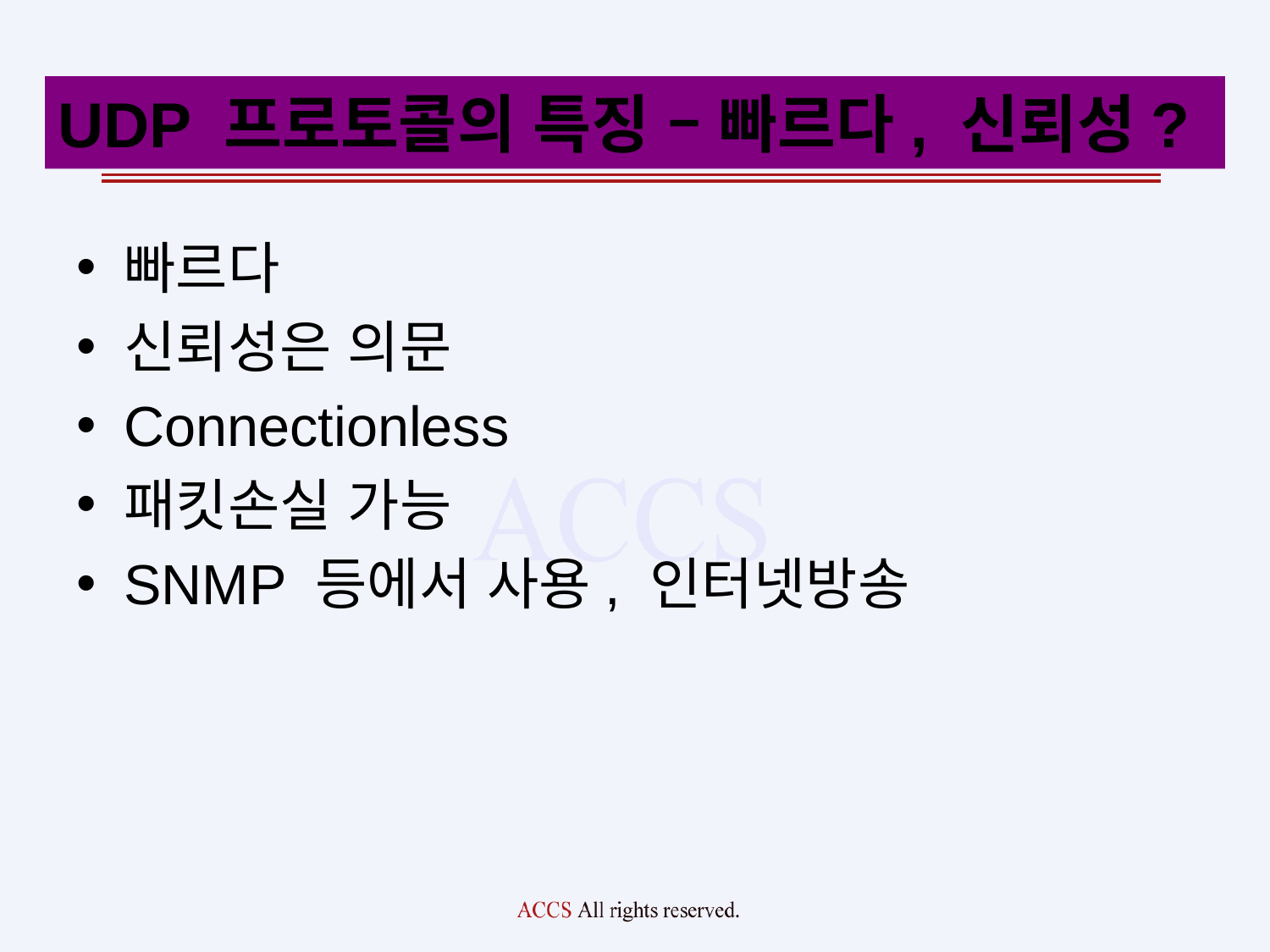

# UDP 프로토콜의 특징 – 빠르다, 신뢰성?
빠르다
신뢰성은 의문
Connectionless
패킷손실 가능
SNMP 등에서 사용, 인터넷방송